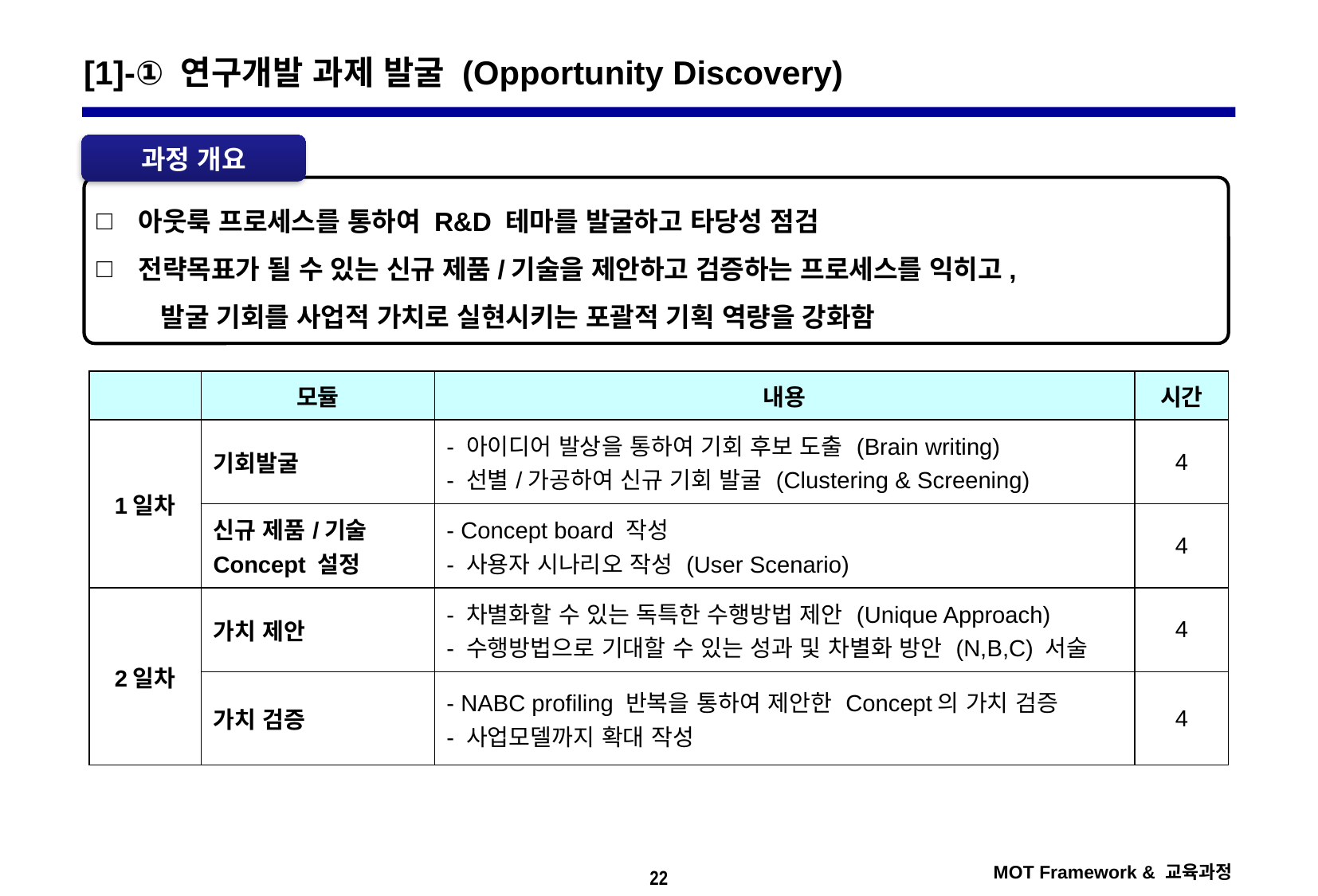

[1]-① 연구개발 과제 발굴 (Opportunity Discovery)
과정 개요
 아웃룩 프로세스를 통하여 R&D 테마를 발굴하고 타당성 점검
 전략목표가 될 수 있는 신규 제품/기술을 제안하고 검증하는 프로세스를 익히고,
    발굴 기회를 사업적 가치로 실현시키는 포괄적 기획 역량을 강화함
|  | 모듈 | 내용 | 시간 |
| --- | --- | --- | --- |
| 1일차 | 기회발굴 | - 아이디어 발상을 통하여 기회 후보 도출 (Brain writing) - 선별/가공하여 신규 기회 발굴 (Clustering & Screening) | 4 |
|  | 신규 제품/기술 Concept 설정 | - Concept board 작성 - 사용자 시나리오 작성 (User Scenario) | 4 |
| 2일차 | 가치 제안 | - 차별화할 수 있는 독특한 수행방법 제안 (Unique Approach) - 수행방법으로 기대할 수 있는 성과 및 차별화 방안 (N,B,C) 서술 | 4 |
|  | 가치 검증 | - NABC profiling 반복을 통하여 제안한 Concept의 가치 검증 - 사업모델까지 확대 작성 | 4 |